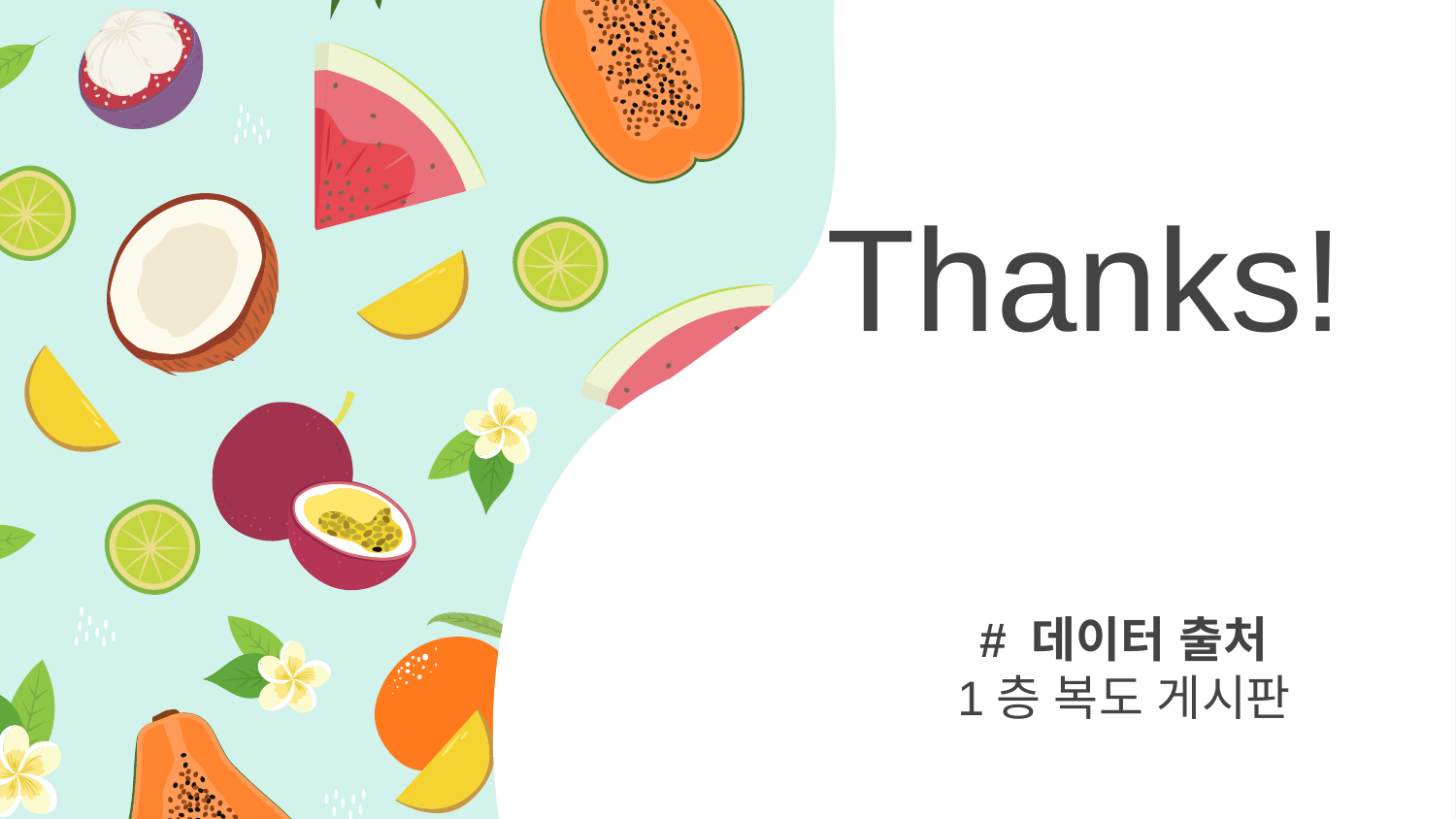

# Thanks!
# 데이터 출처
1층 복도 게시판